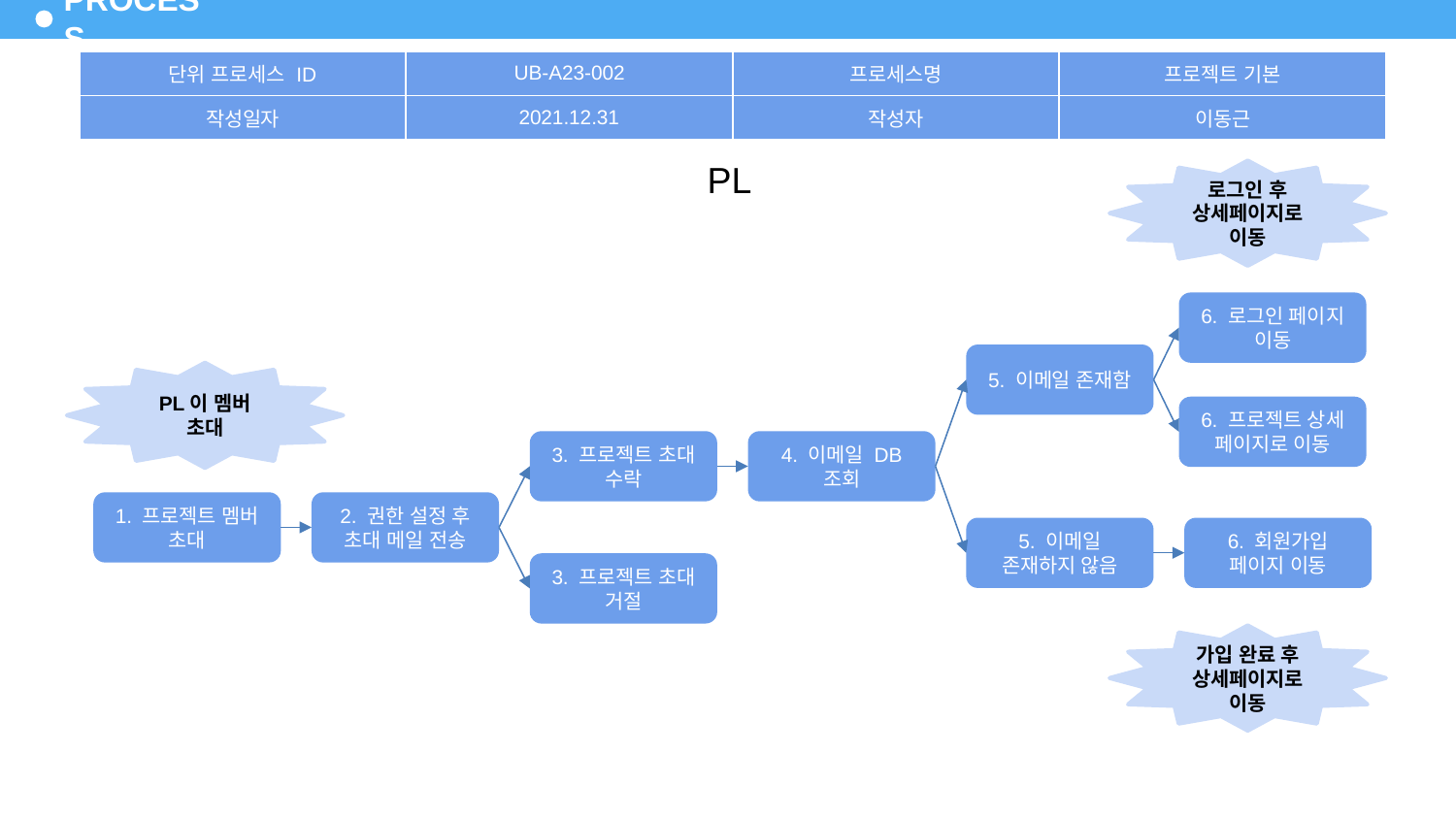

# PROCESS
| 단위 프로세스 ID | UB-A23-002 | 프로세스명 | 프로젝트 기본 |
| --- | --- | --- | --- |
| 작성일자 | 2021.12.31 | 작성자 | 이동근 |
PL
로그인 후 상세페이지로 이동
6. 로그인 페이지 이동
5. 이메일 존재함
PL이 멤버 초대
6. 프로젝트 상세 페이지로 이동
4. 이메일 DB 조회
3. 프로젝트 초대 수락
1. 프로젝트 멤버 초대
2. 권한 설정 후 초대 메일 전송
5. 이메일 존재하지 않음
6. 회원가입 페이지 이동
3. 프로젝트 초대 거절
가입 완료 후 상세페이지로 이동